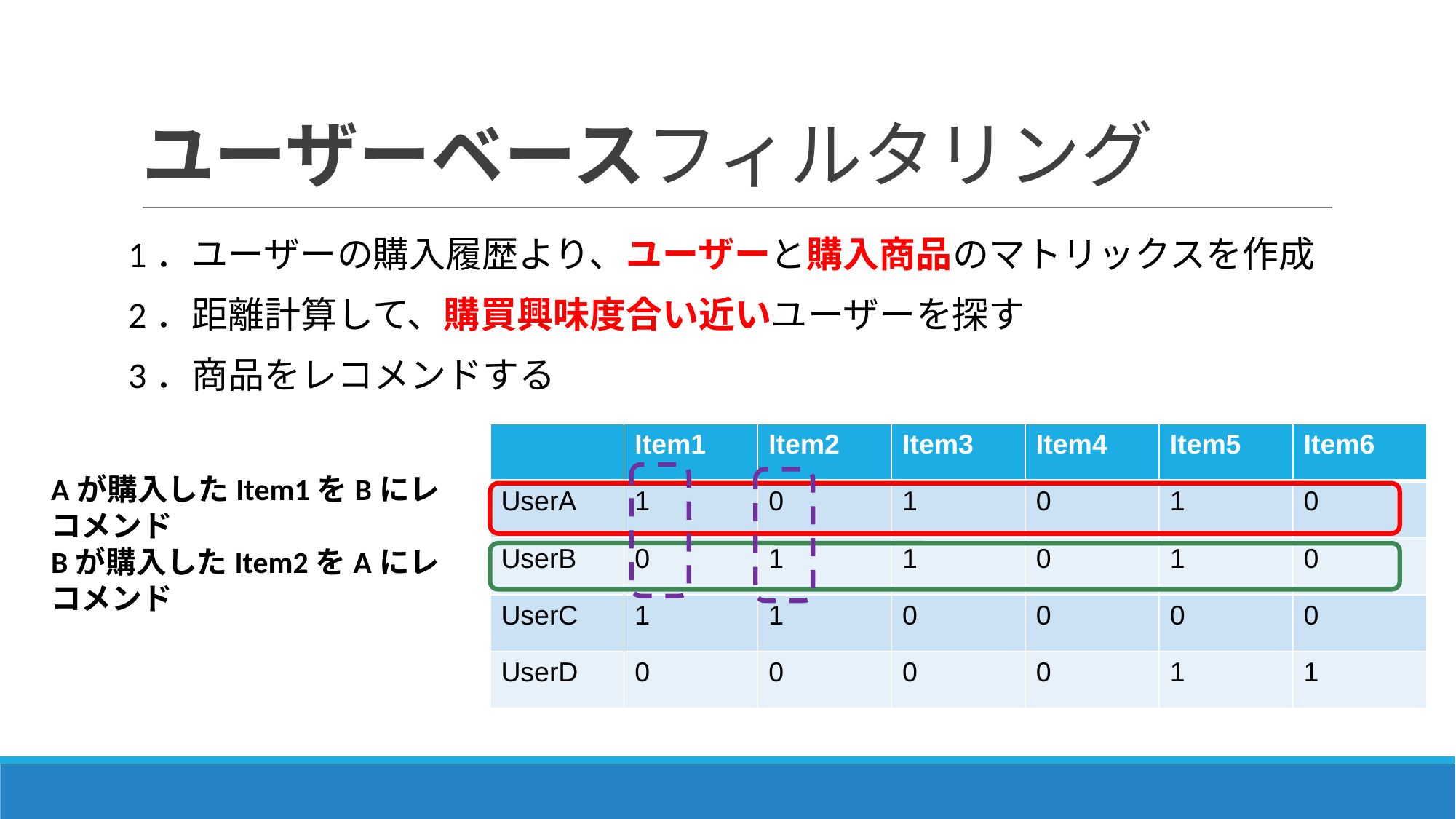

# ユーザーベースフィルタリング
1．ユーザーの購入履歴より、ユーザーと購入商品のマトリックスを作成
2．距離計算して、購買興味度合い近いユーザーを探す
3．商品をレコメンドする
|  | Item1 | Item2 | Item3 | Item4 | Item5 | Item6 |
| --- | --- | --- | --- | --- | --- | --- |
| UserA | 1 | 0 | 1 | 0 | 1 | 0 |
| UserB | 0 | 1 | 1 | 0 | 1 | 0 |
| UserC | 1 | 1 | 0 | 0 | 0 | 0 |
| UserD | 0 | 0 | 0 | 0 | 1 | 1 |

Aが購入したItem1をBにレコメンド
Bが購入したItem2をAにレコメンド

16